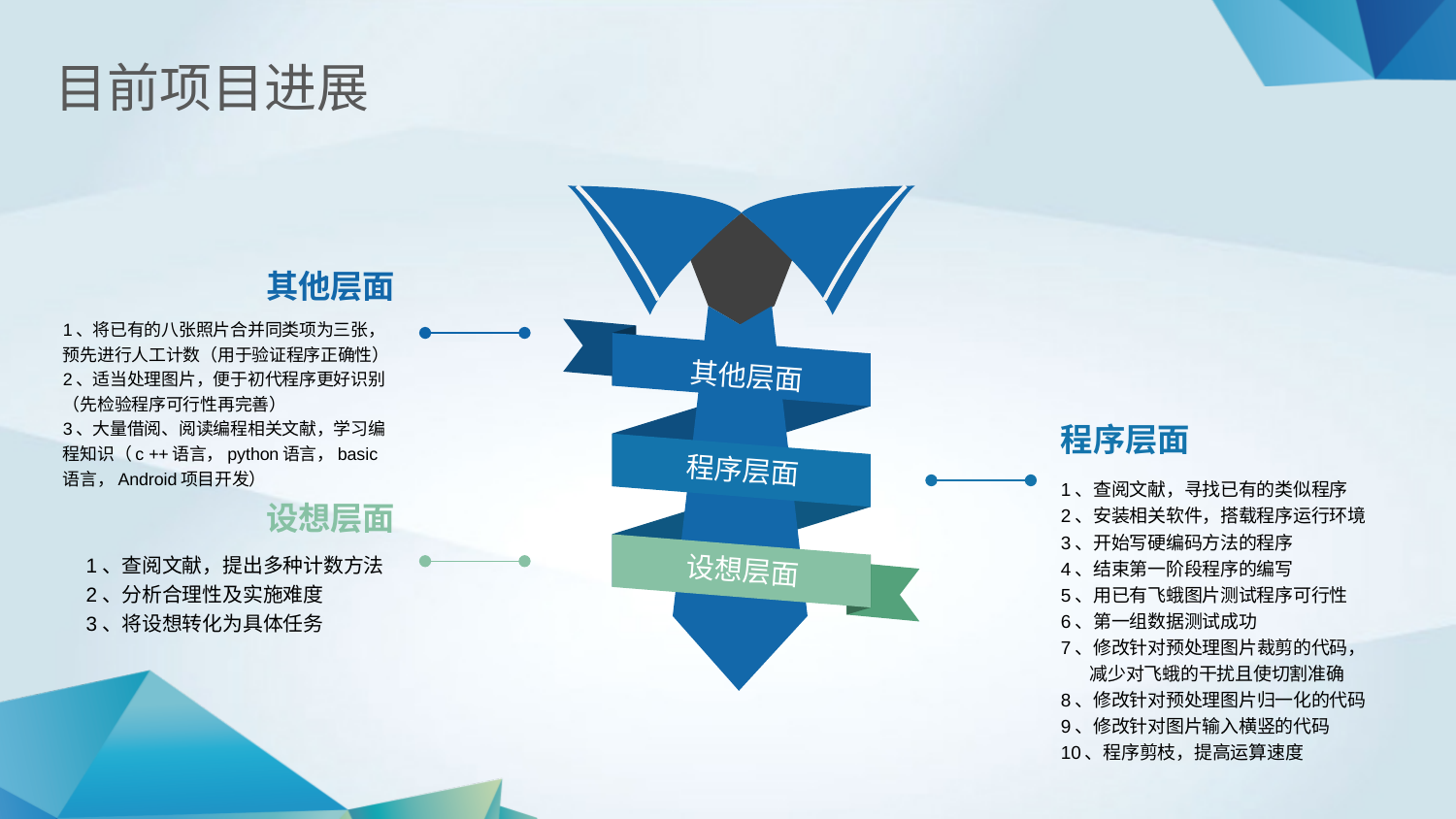

目前项目进展

其他层面

程序层面

设想层面

其他层面
1、将已有的八张照片合并同类项为三张，预先进行人工计数（用于验证程序正确性）
2、适当处理图片，便于初代程序更好识别（先检验程序可行性再完善）
3、大量借阅、阅读编程相关文献，学习编程知识（c ++语言，python语言，basic语言，Android项目开发）

程序层面
1、查阅文献，寻找已有的类似程序
2、安装相关软件，搭载程序运行环境
3、开始写硬编码方法的程序
4、结束第一阶段程序的编写
5、用已有飞蛾图片测试程序可行性
6、第一组数据测试成功
7、修改针对预处理图片裁剪的代码，
      减少对飞蛾的干扰且使切割准确
8、修改针对预处理图片归一化的代码
9、修改针对图片输入横竖的代码
10、程序剪枝，提高运算速度
设想层面
1、查阅文献，提出多种计数方法
2、分析合理性及实施难度
3、将设想转化为具体任务